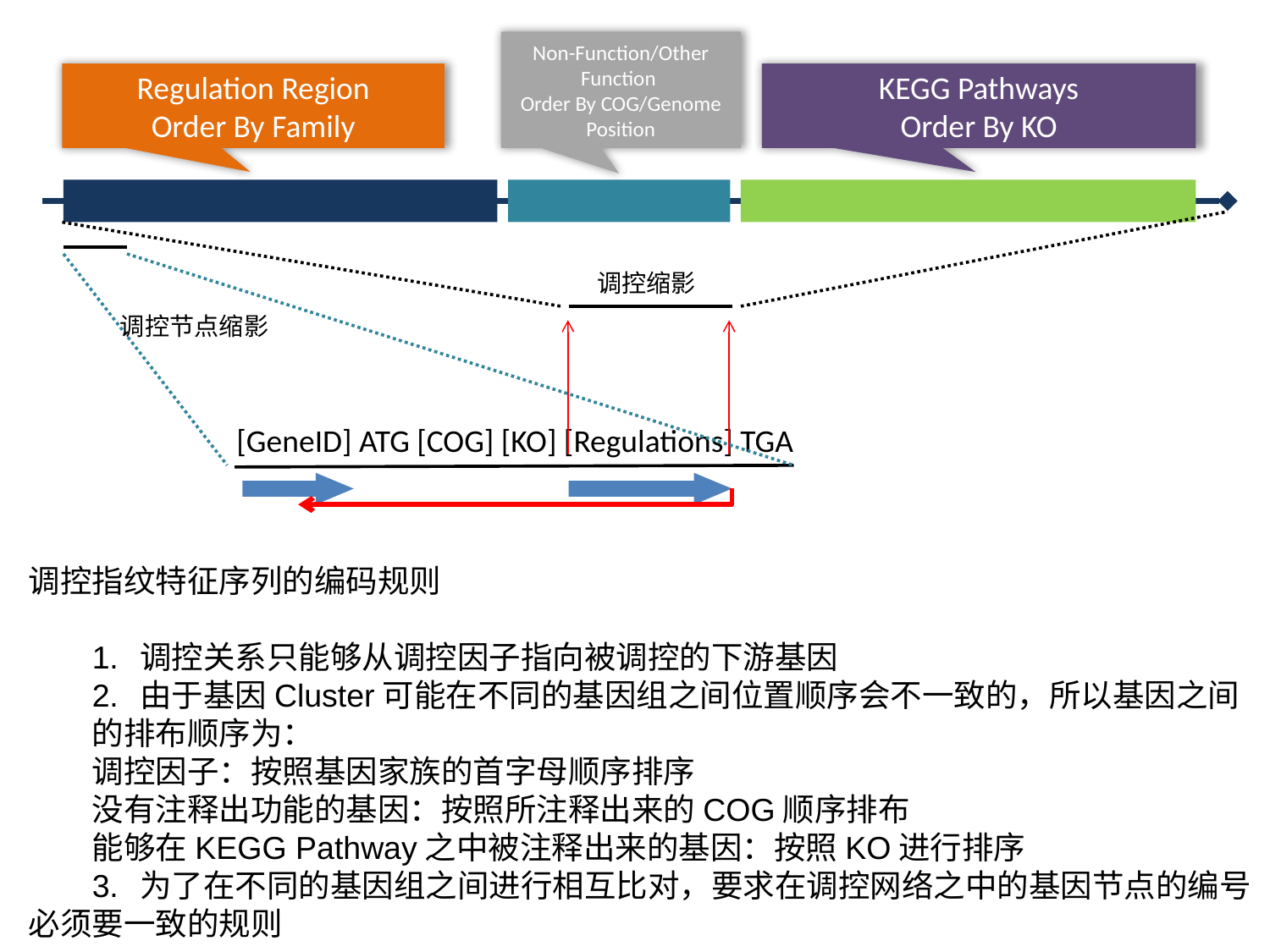

Non-Function/Other Function
Order By COG/Genome Position
Regulation Region
Order By Family
KEGG Pathways
Order By KO

调控缩影
调控节点缩影
[GeneID] ATG [COG] [KO] [Regulations] TGA

调控指纹特征序列的编码规则

调控关系只能够从调控因子指向被调控的下游基因
由于基因Cluster可能在不同的基因组之间位置顺序会不一致的，所以基因之间
的排布顺序为：
调控因子：按照基因家族的首字母顺序排序
没有注释出功能的基因：按照所注释出来的COG顺序排布
能够在KEGG Pathway之中被注释出来的基因：按照KO进行排序
为了在不同的基因组之间进行相互比对，要求在调控网络之中的基因节点的编号
必须要一致的规则